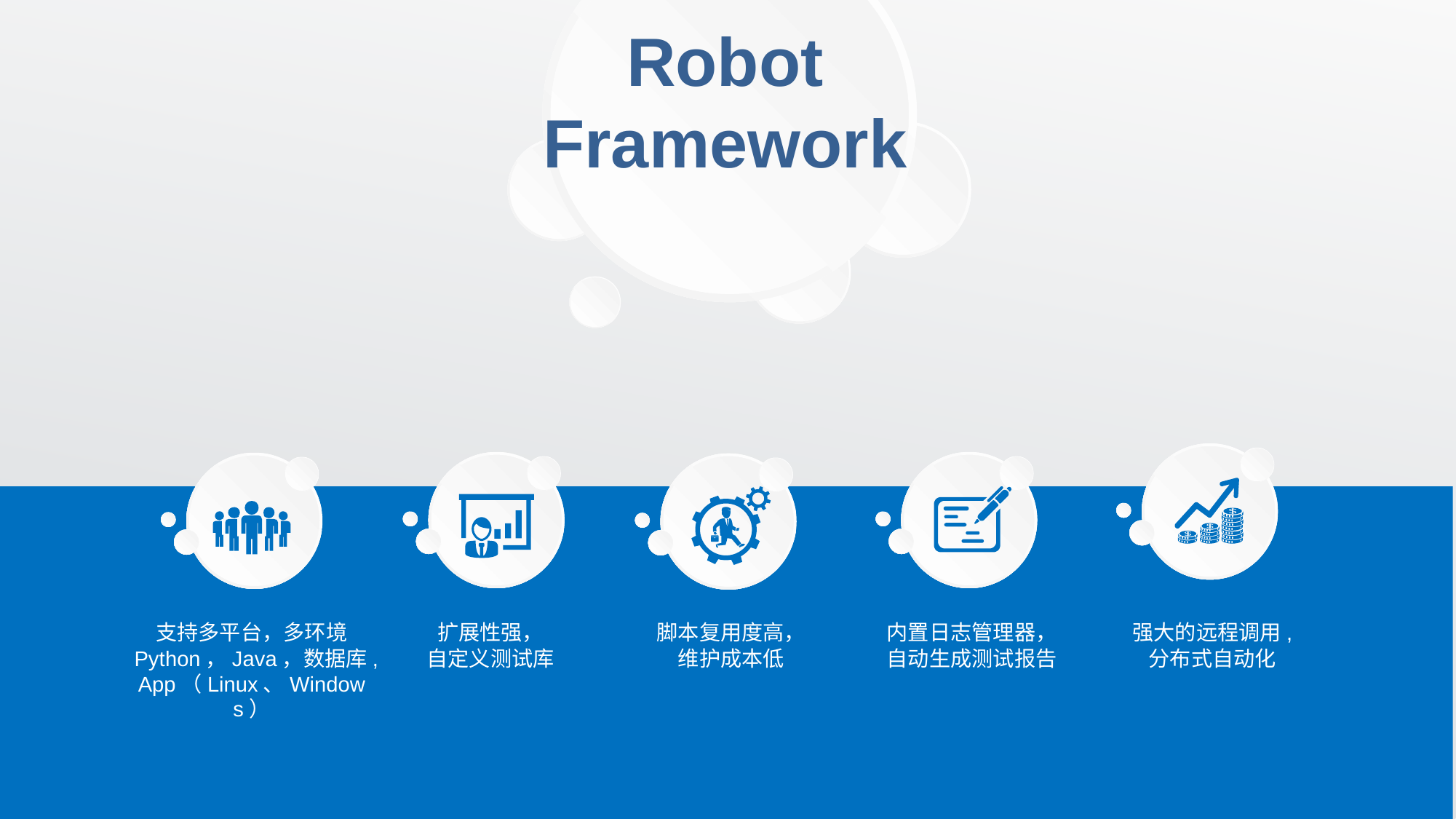

Robot Framework

支持多平台，多环境
Python，Java，数据库,App（Linux、Windows）
扩展性强，
自定义测试库
脚本复用度高，
维护成本低
内置日志管理器，
自动生成测试报告
强大的远程调用,
分布式自动化
延时符